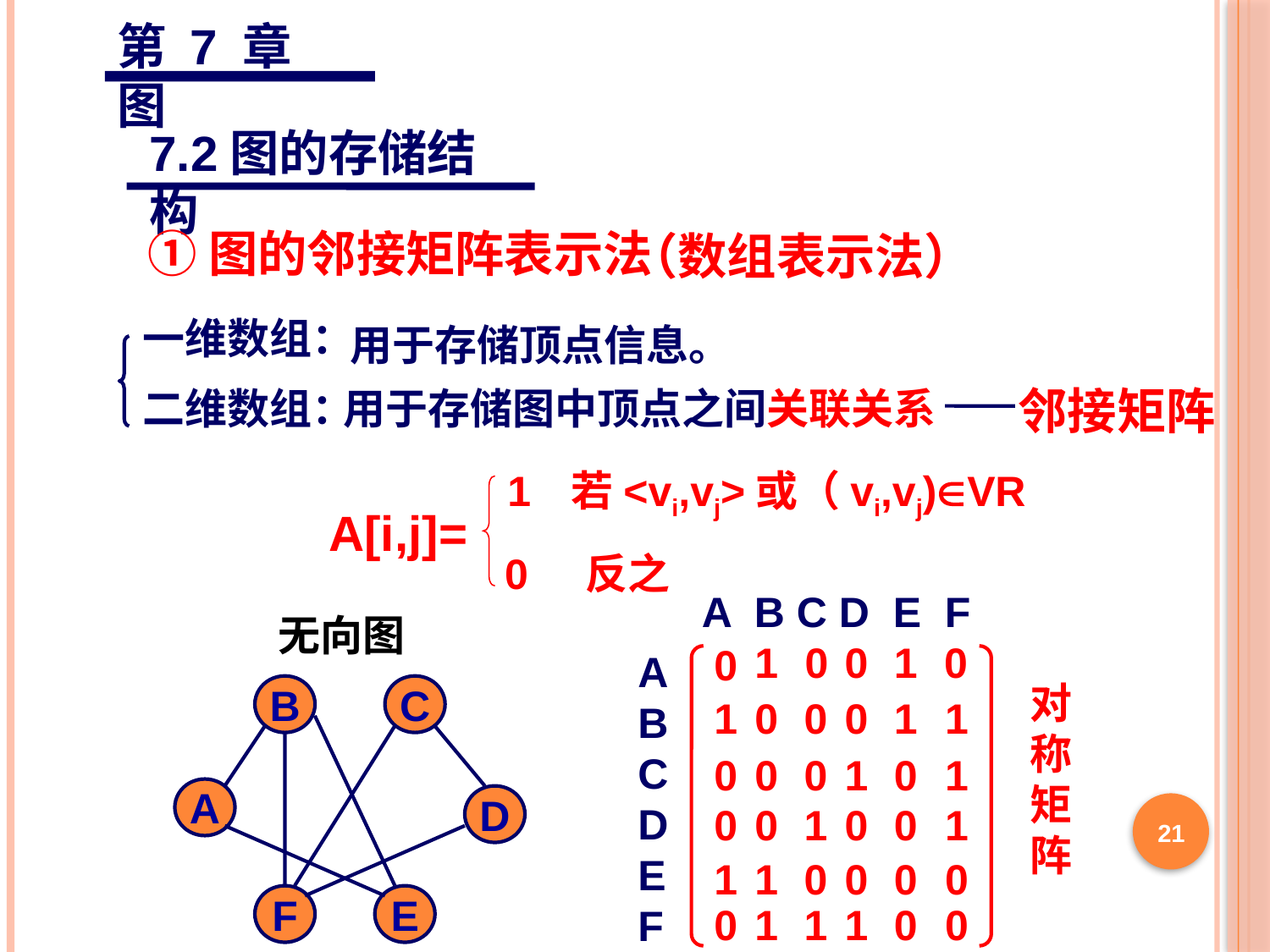

第 7 章  图

7.2图的存储结构

①图的邻接矩阵表示法
（数组表示法）
一维数组：
用于存储顶点信息。

邻接矩阵
二维数组：
用于存储图中顶点之间关联关系

若<vi,vj>或（vi,vj)∈VR

A[i,j]=
0    反之
A  B C D  E  F
无向图
1
0
0
1
0
0
A
B
C
D
E
F

对
称
矩
阵
B
C

A
D

F
E
1
0
0
0
1
1
0
0
0
1
0
1
0
0
1
0
0
1
21
1
1
0
0
0
0
0
1
1
1
0
0